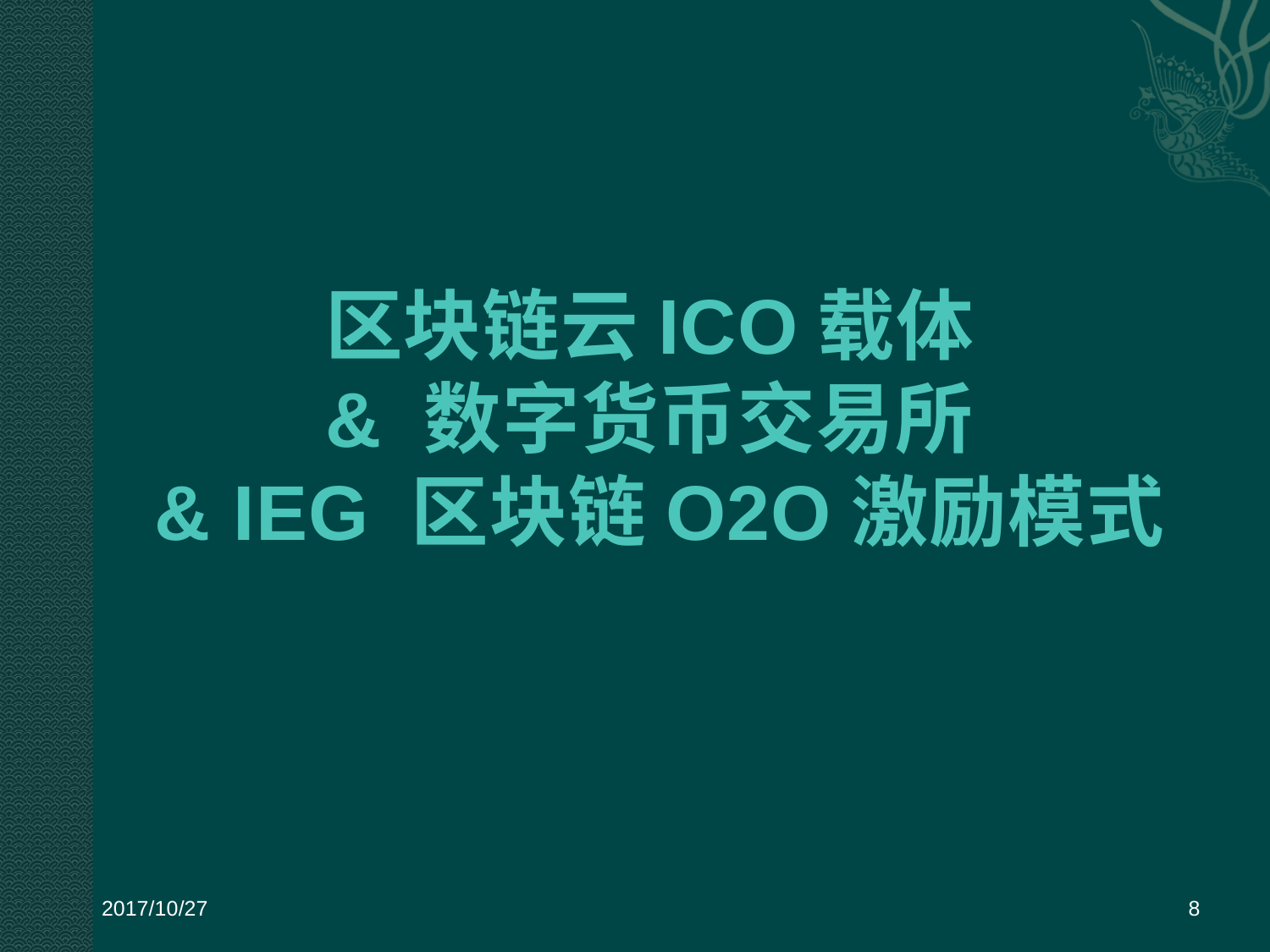

# 区块链云ICO载体 & 数字货币交易所 & IEG 区块链O2O激励模式
2017/10/27
8